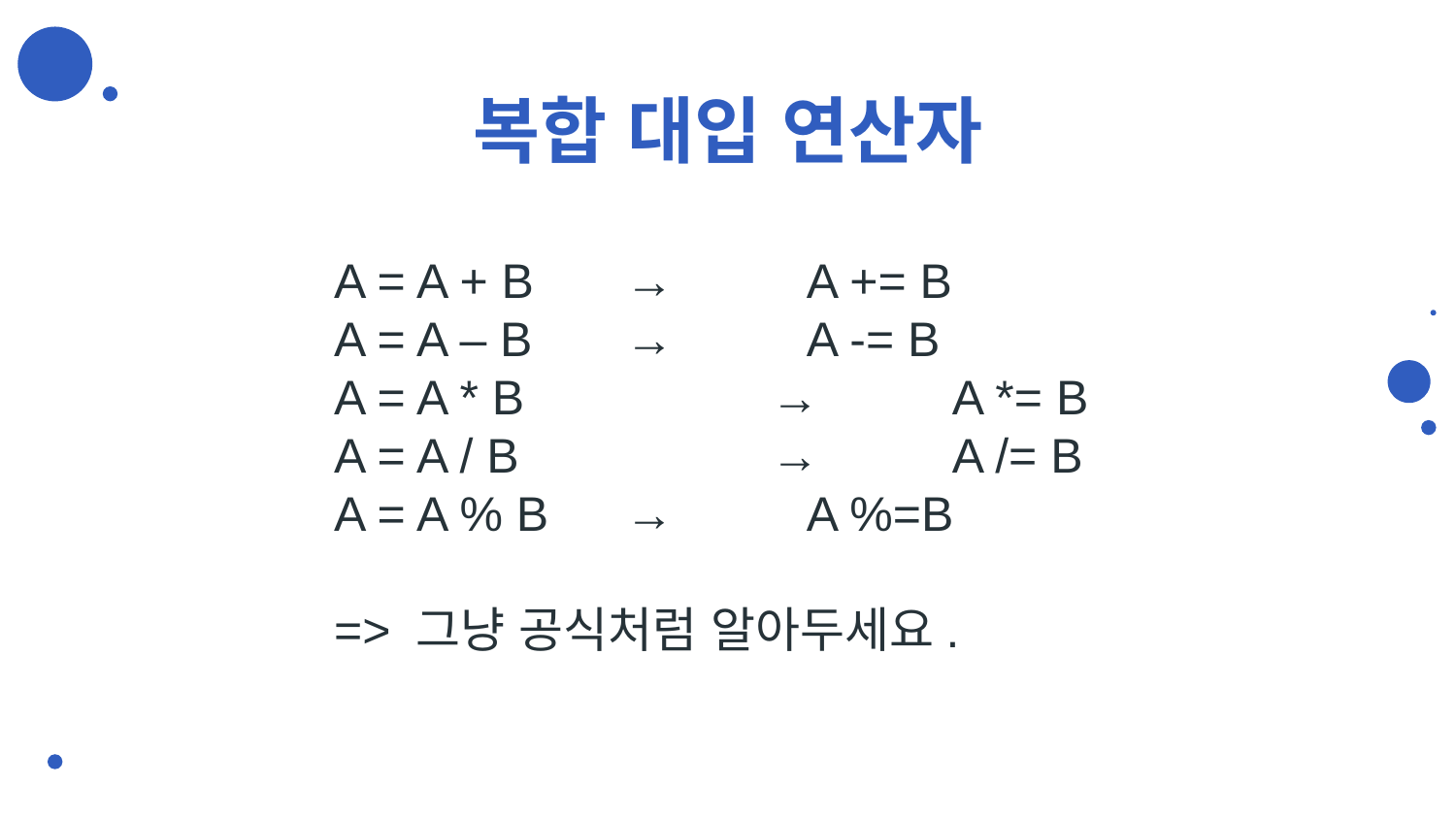

# 복합 대입 연산자
A = A + B	→          A += B
A = A – B	→          A -= B
A = A * B		→          A *= B
A = A / B		→          A /= B
A = A % B	→          A %=B

=> 그냥 공식처럼 알아두세요.